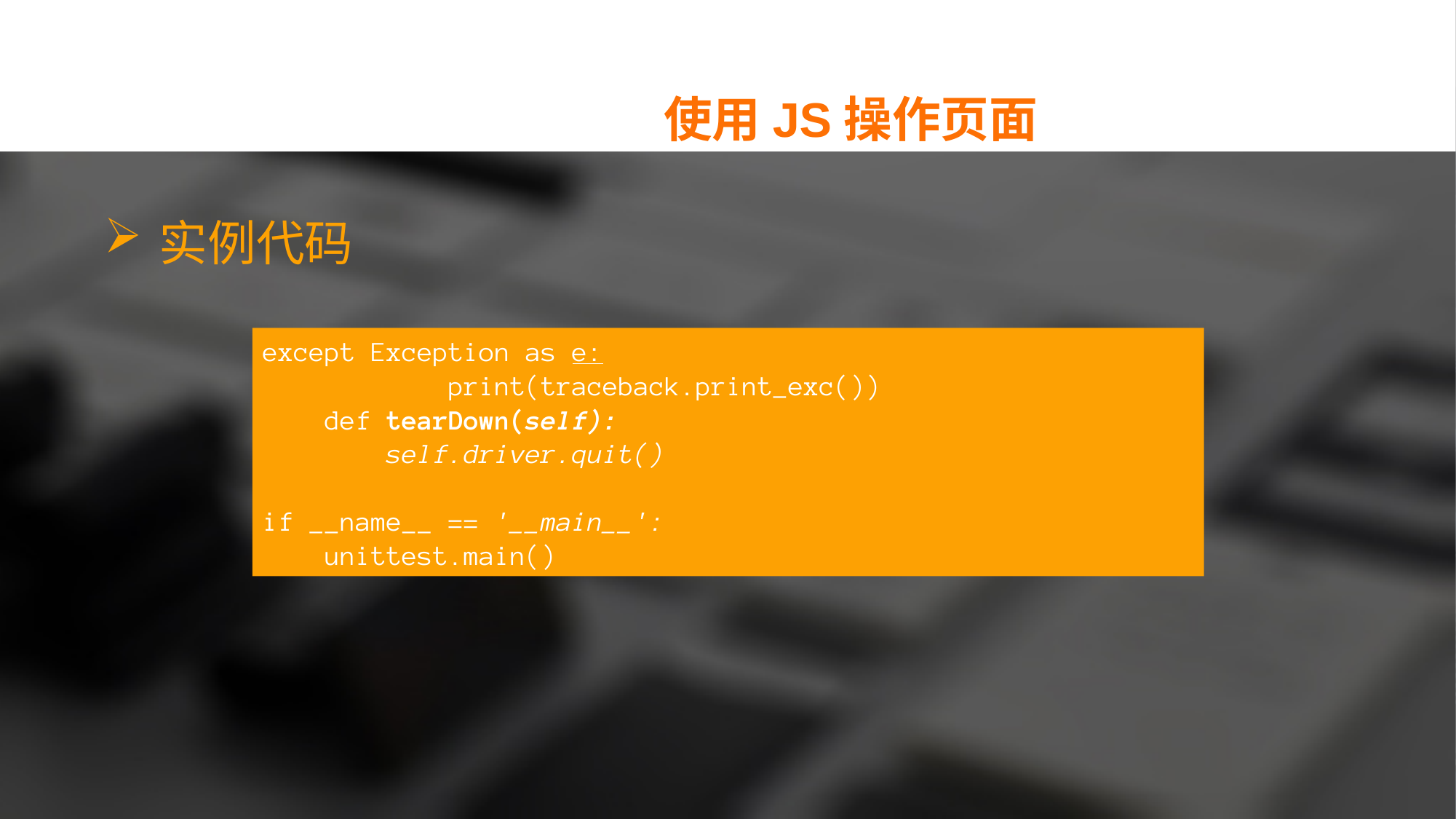

使用JS操作页面
实例代码
except Exception as e:
            print(traceback.print_exc())
    def tearDown(self):
        self.driver.quit()

if __name__ == '__main__':
    unittest.main()